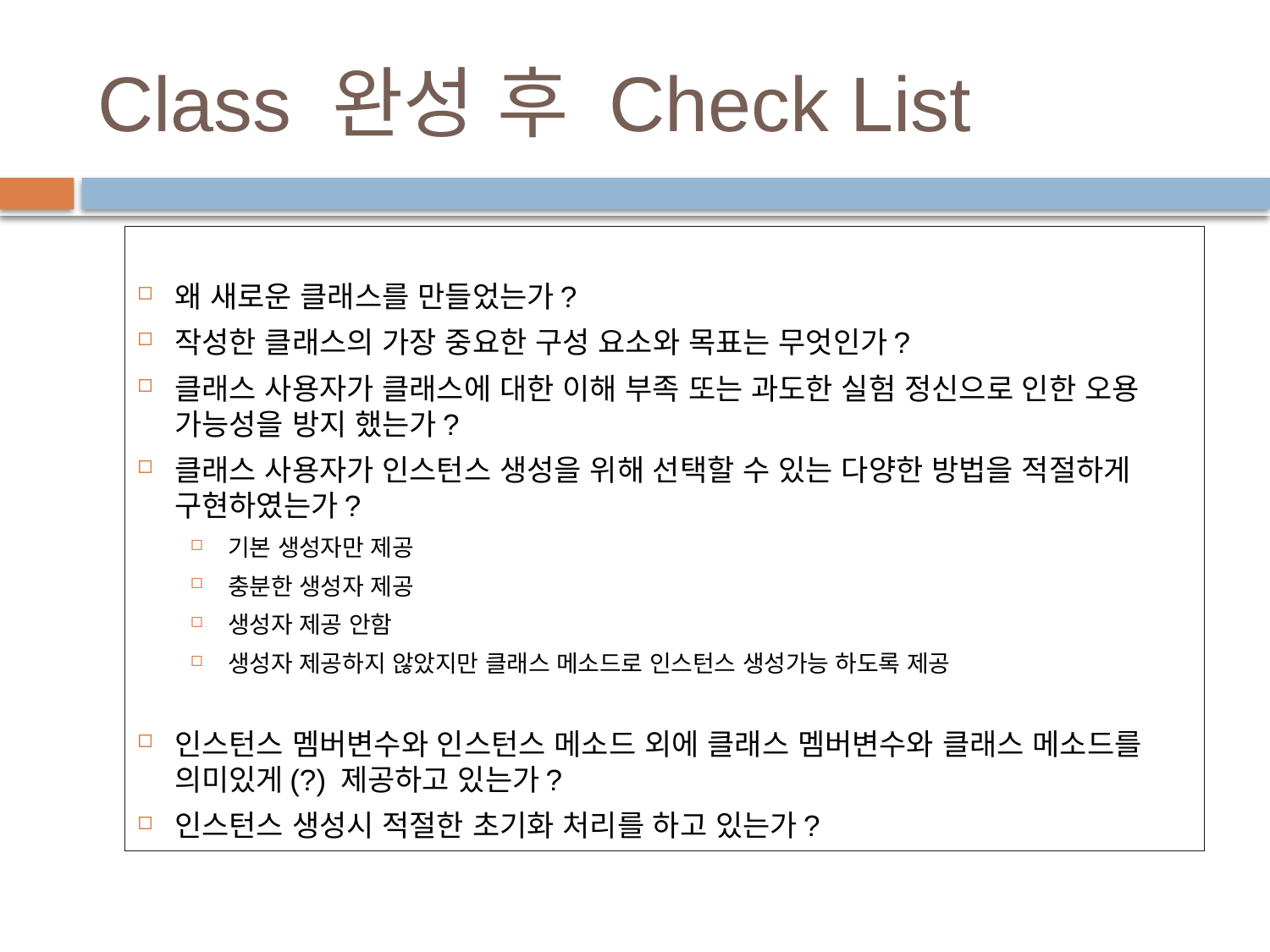

# Class 완성 후 Check List

왜 새로운 클래스를 만들었는가?
작성한 클래스의 가장 중요한 구성 요소와 목표는 무엇인가?
클래스 사용자가 클래스에 대한 이해 부족 또는 과도한 실험 정신으로 인한 오용 가능성을 방지 했는가?
클래스 사용자가 인스턴스 생성을 위해 선택할 수 있는 다양한 방법을 적절하게 구현하였는가?
기본 생성자만 제공
충분한 생성자 제공
생성자 제공 안함
생성자 제공하지 않았지만 클래스 메소드로 인스턴스 생성가능 하도록 제공

인스턴스 멤버변수와 인스턴스 메소드 외에 클래스 멤버변수와 클래스 메소드를 의미있게(?) 제공하고 있는가?
인스턴스 생성시 적절한 초기화 처리를 하고 있는가?